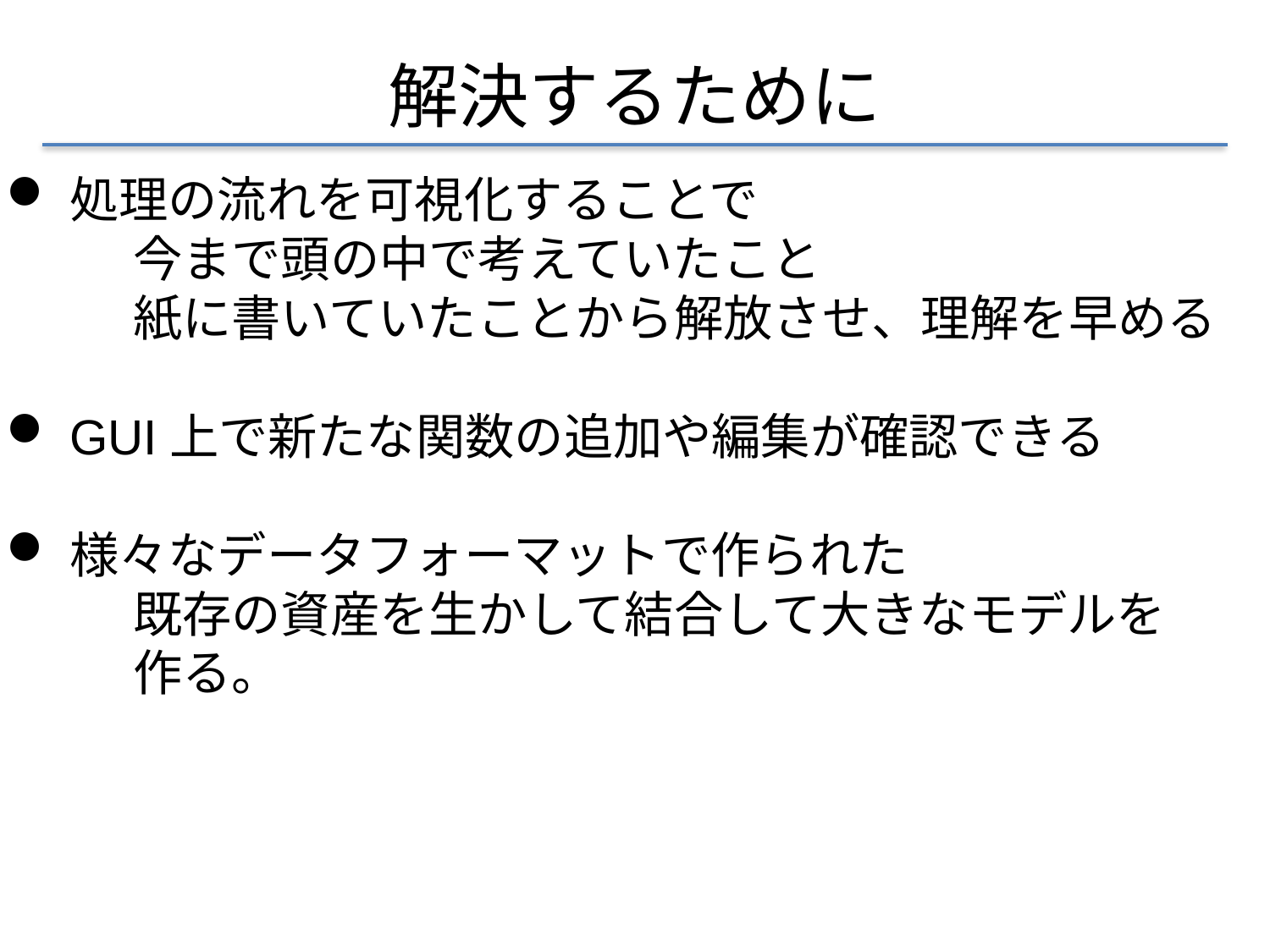

解決するために
処理の流れを可視化することで
	今まで頭の中で考えていたこと
	紙に書いていたことから解放させ、理解を早める

GUI上で新たな関数の追加や編集が確認できる

様々なデータフォーマットで作られた
	既存の資産を生かして結合して大きなモデルを
	作る。